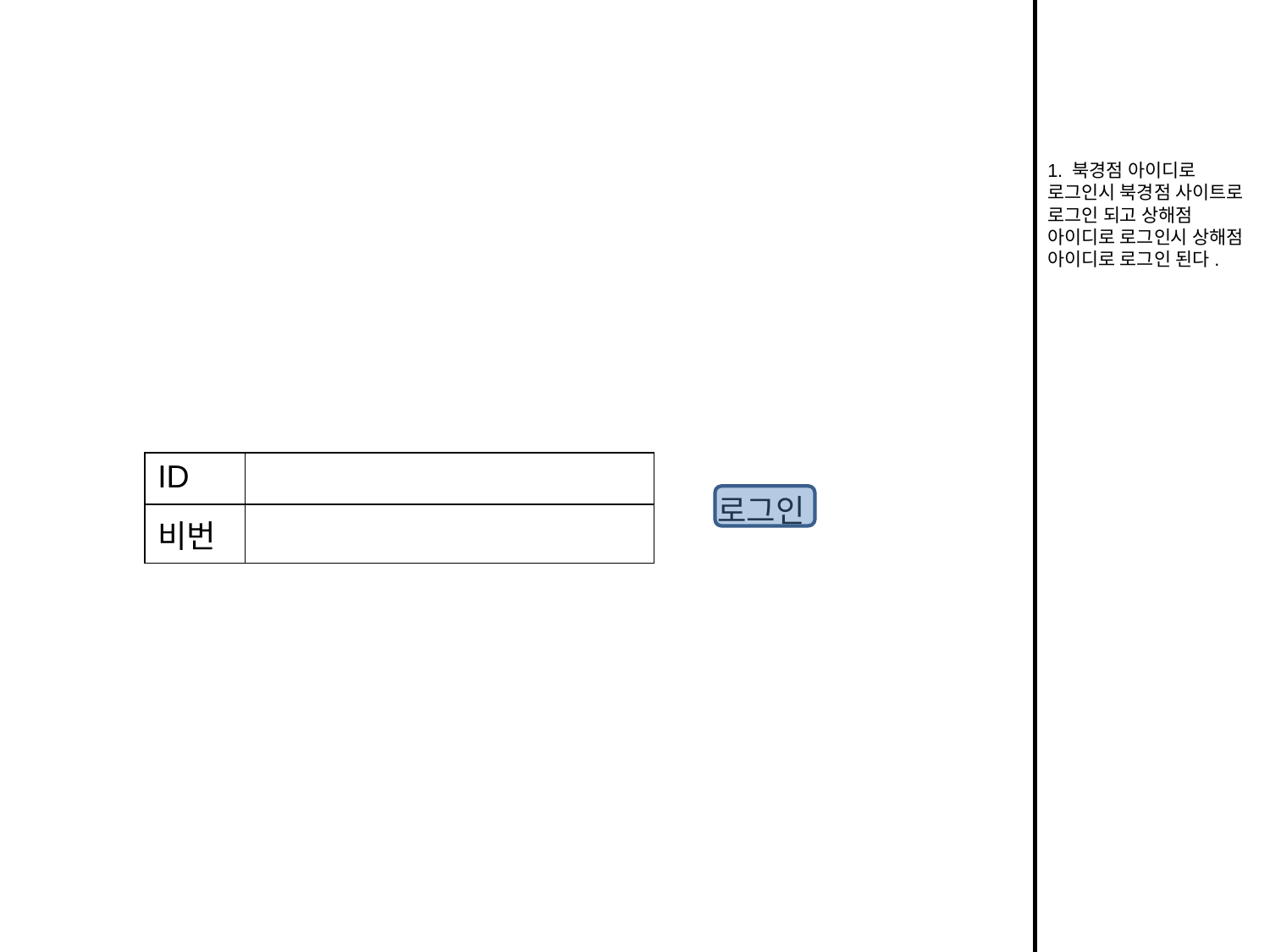

1. 북경점 아이디로 로그인시 북경점 사이트로 로그인 되고 상해점 아이디로 로그인시 상해점 아이디로 로그인 된다.
| ID |  |
| --- | --- |
| 비번 |  |
로그인